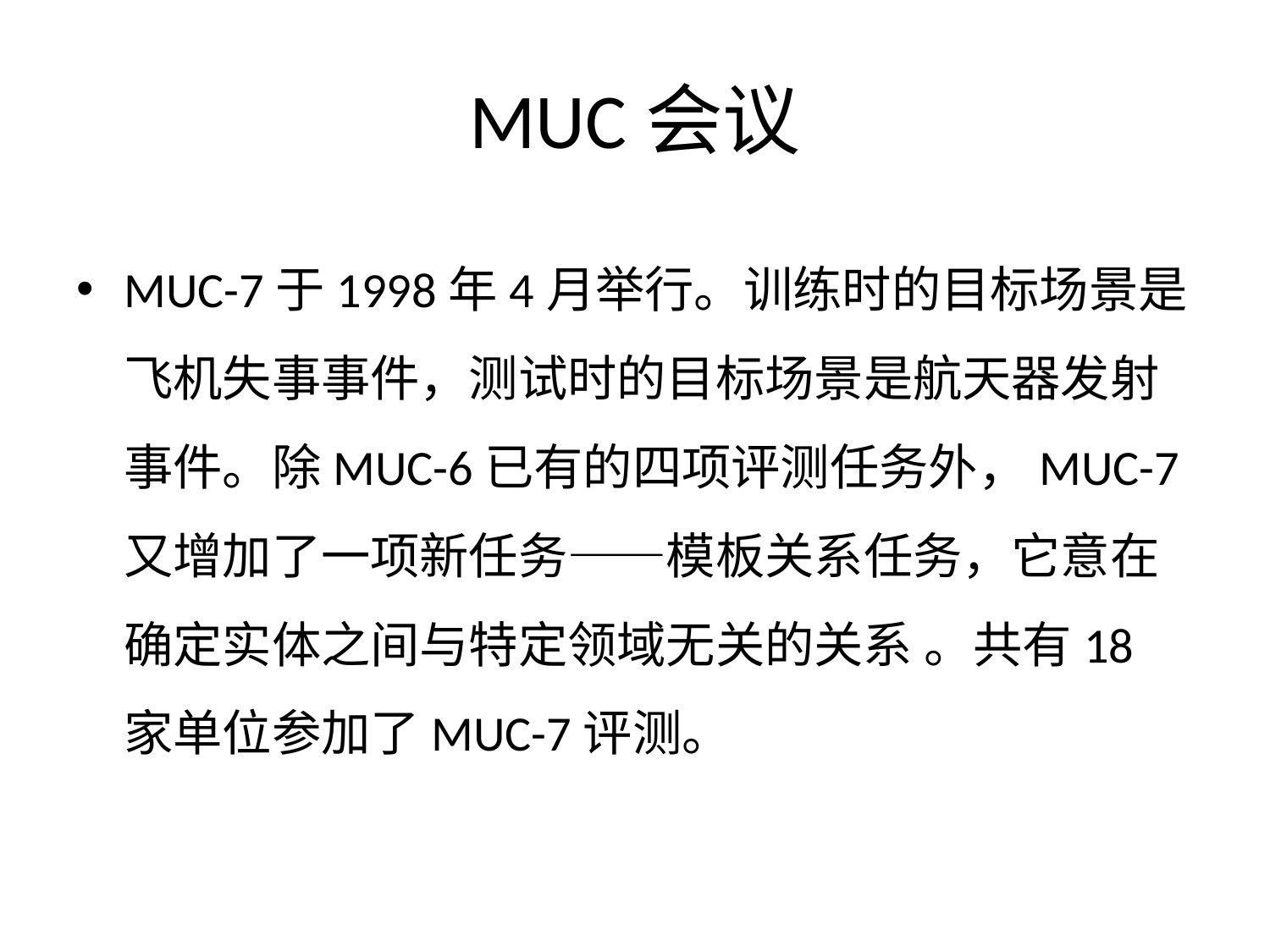

# MUC会议
MUC-7于1998年4月举行。训练时的目标场景是飞机失事事件，测试时的目标场景是航天器发射事件。除MUC-6已有的四项评测任务外，MUC-7又增加了一项新任务——模板关系任务，它意在确定实体之间与特定领域无关的关系 。共有18家单位参加了MUC-7评测。